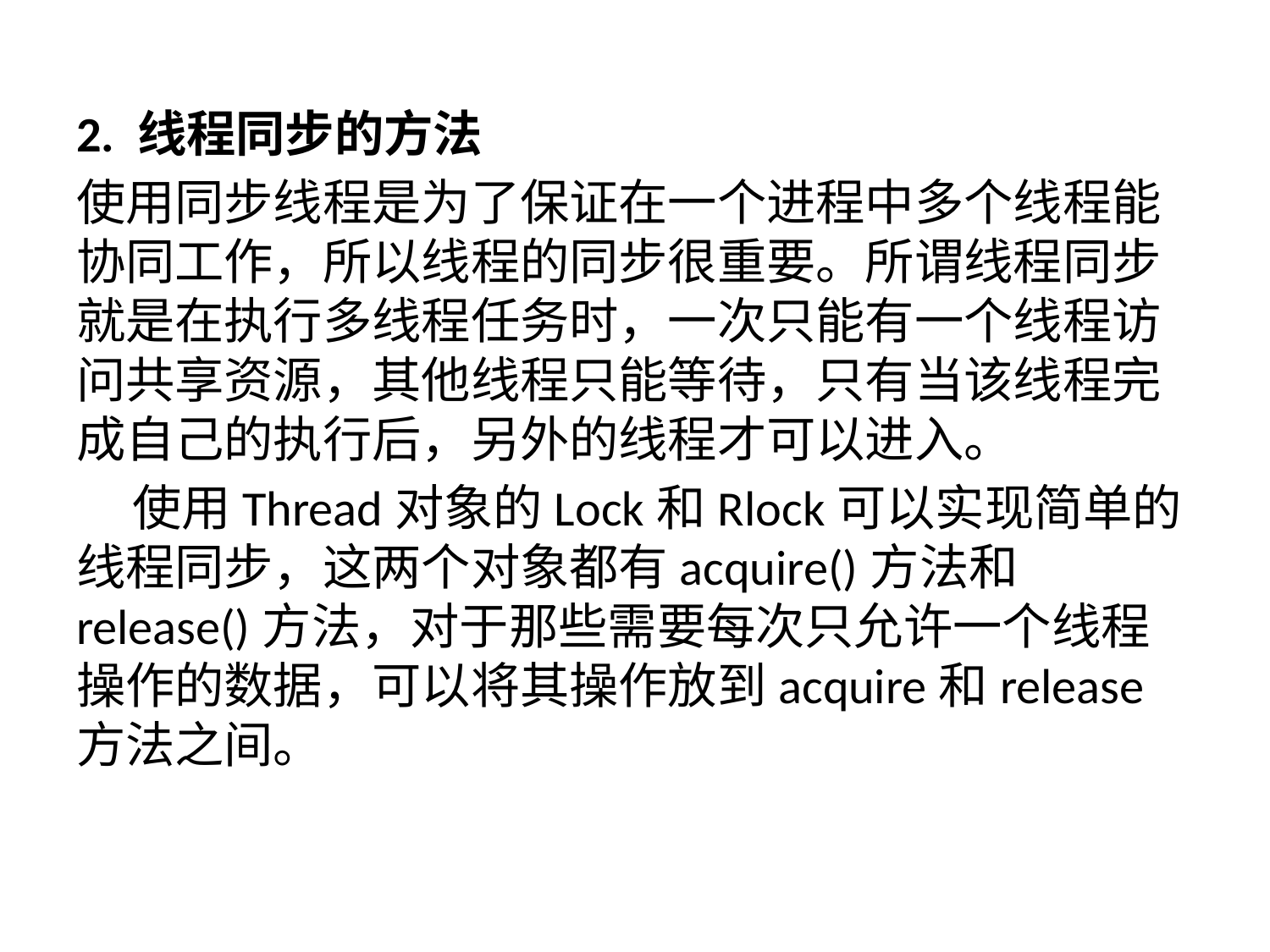

2. 线程同步的方法
使用同步线程是为了保证在一个进程中多个线程能协同工作，所以线程的同步很重要。所谓线程同步就是在执行多线程任务时，一次只能有一个线程访问共享资源，其他线程只能等待，只有当该线程完成自己的执行后，另外的线程才可以进入。
    使用Thread对象的Lock和Rlock可以实现简单的线程同步，这两个对象都有acquire()方法和release()方法，对于那些需要每次只允许一个线程操作的数据，可以将其操作放到acquire和release方法之间。